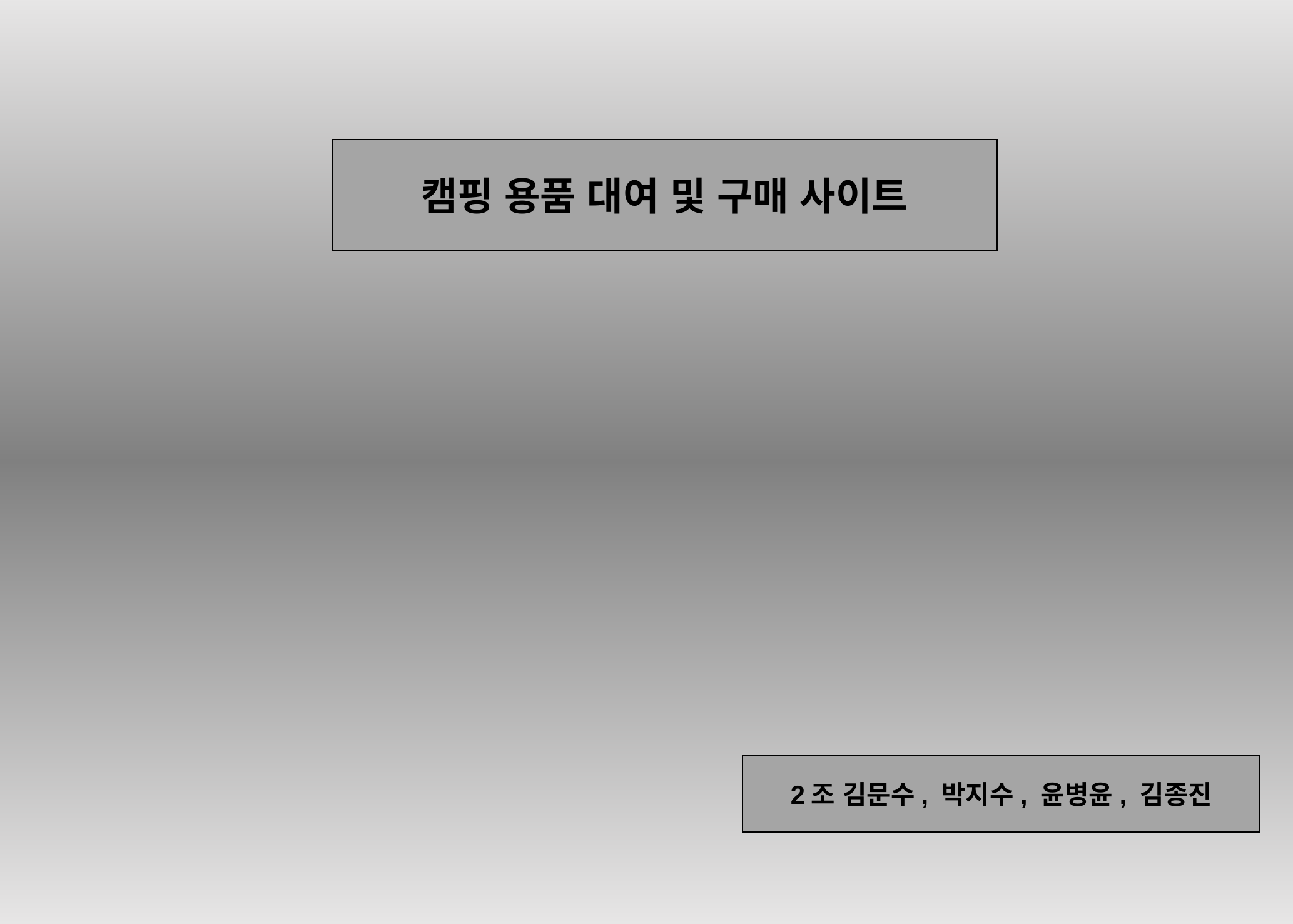

캠핑 용품 대여 및 구매 사이트
2조 김문수, 박지수, 윤병윤, 김종진